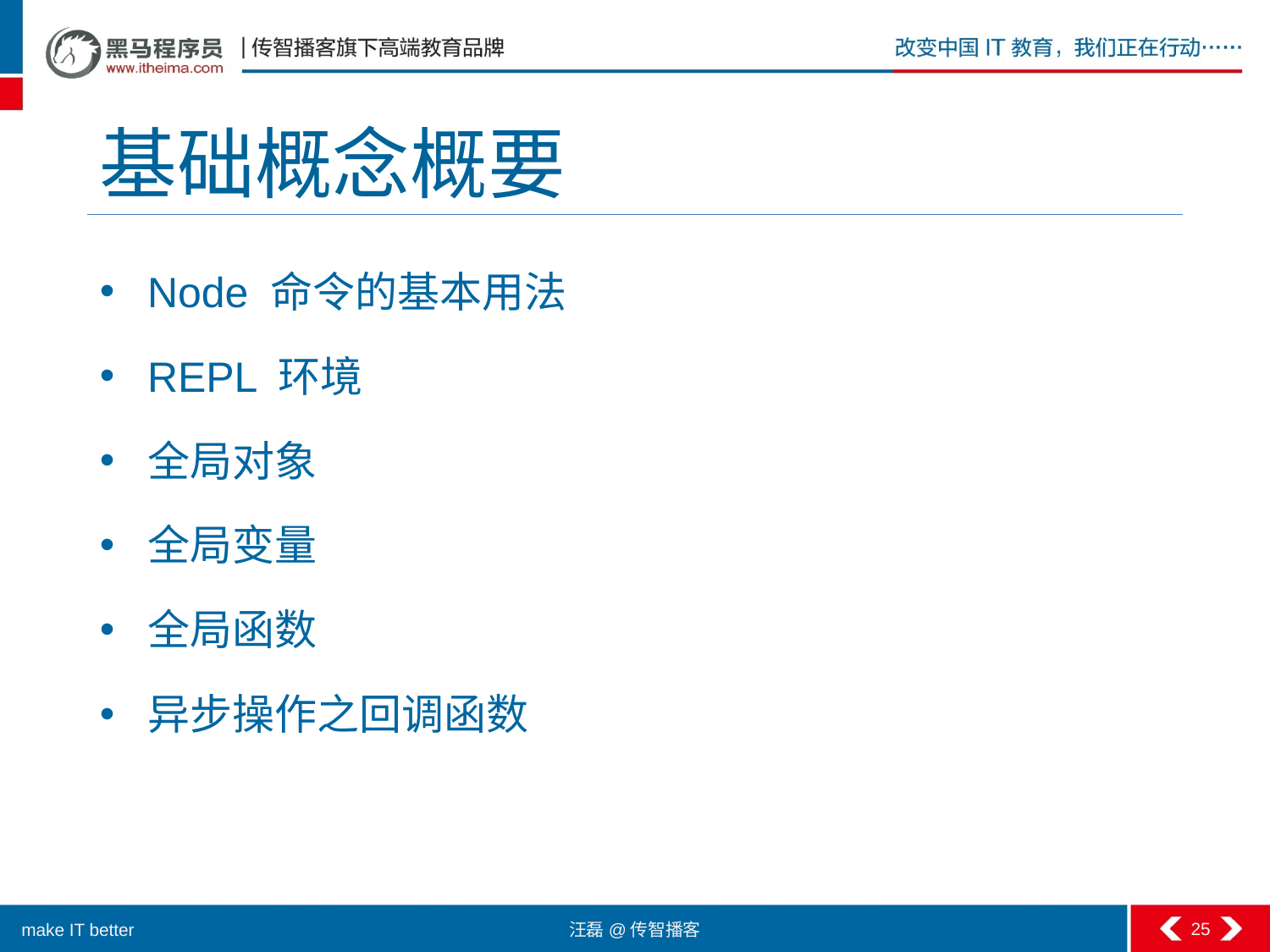

# 基础概念概要
Node 命令的基本用法
REPL 环境
全局对象
全局变量
全局函数
异步操作之回调函数

25
汪磊@传智播客
make IT better